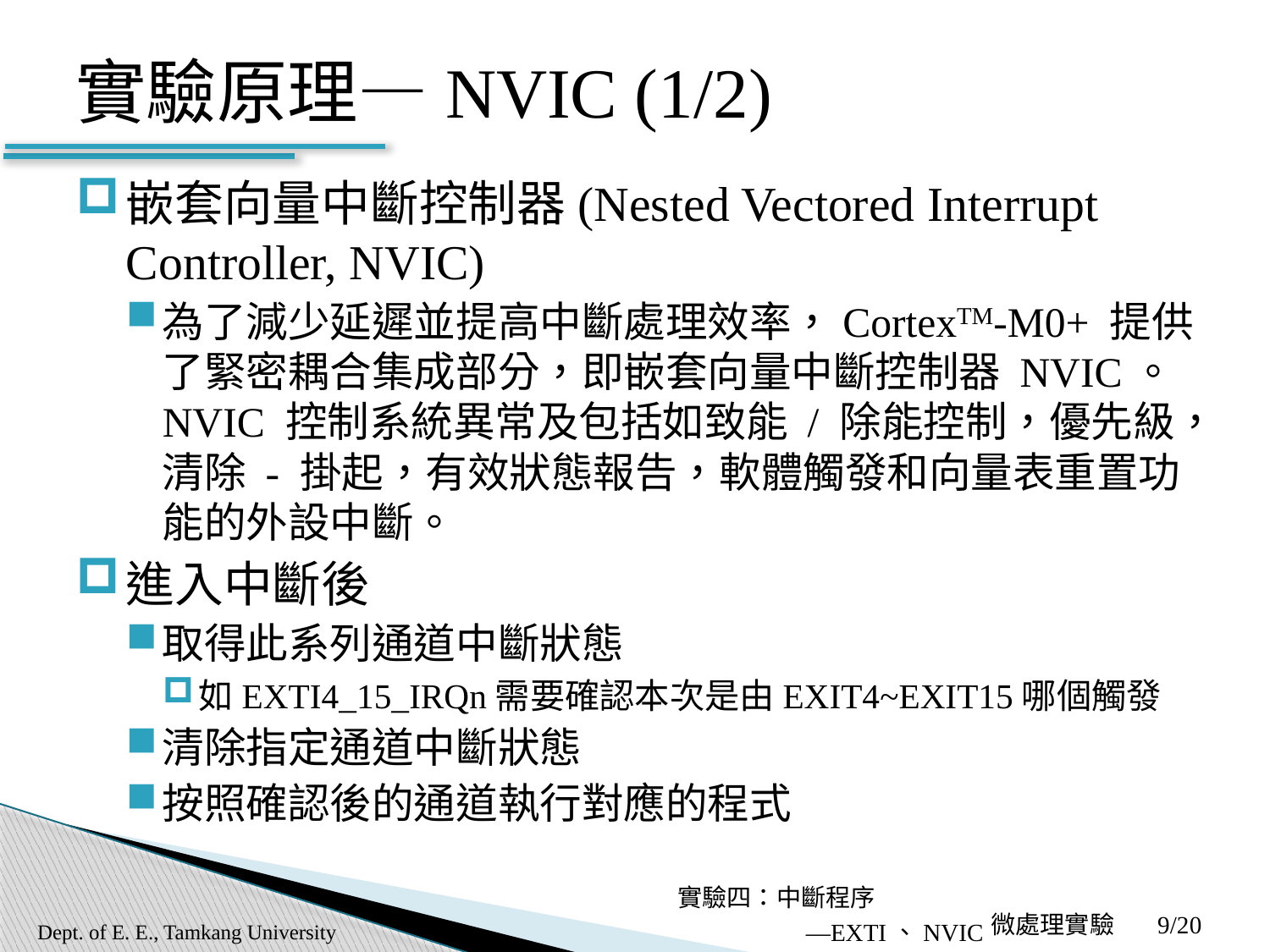

# 實驗原理—NVIC (1/2)
嵌套向量中斷控制器(Nested Vectored Interrupt Controller, NVIC)
為了減少延遲並提高中斷處理效率，CortexTM-M0+ 提供了緊密耦合集成部分，即嵌套向量中斷控制器 NVIC。 NVIC 控制系統異常及包括如致能 / 除能控制，優先級，清除 - 掛起，有效狀態報告，軟體觸發和向量表重置功能的外設中斷。
進入中斷後
取得此系列通道中斷狀態
如EXTI4_15_IRQn需要確認本次是由EXIT4~EXIT15哪個觸發
清除指定通道中斷狀態
按照確認後的通道執行對應的程式